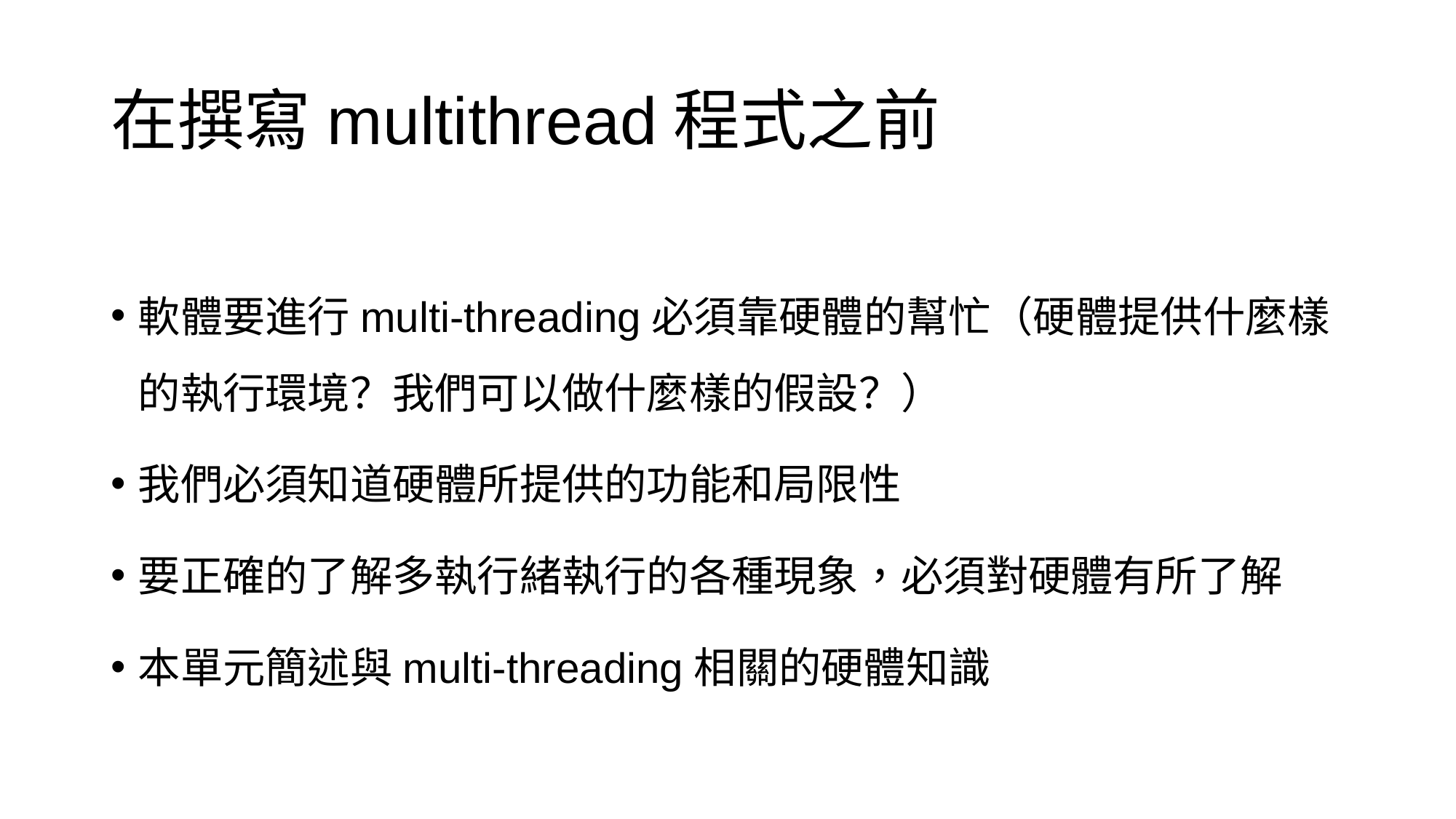

# 在撰寫multithread程式之前
軟體要進行multi-threading必須靠硬體的幫忙（硬體提供什麼樣的執行環境？我們可以做什麼樣的假設？）
我們必須知道硬體所提供的功能和局限性
要正確的了解多執行緒執行的各種現象，必須對硬體有所了解
本單元簡述與multi-threading相關的硬體知識